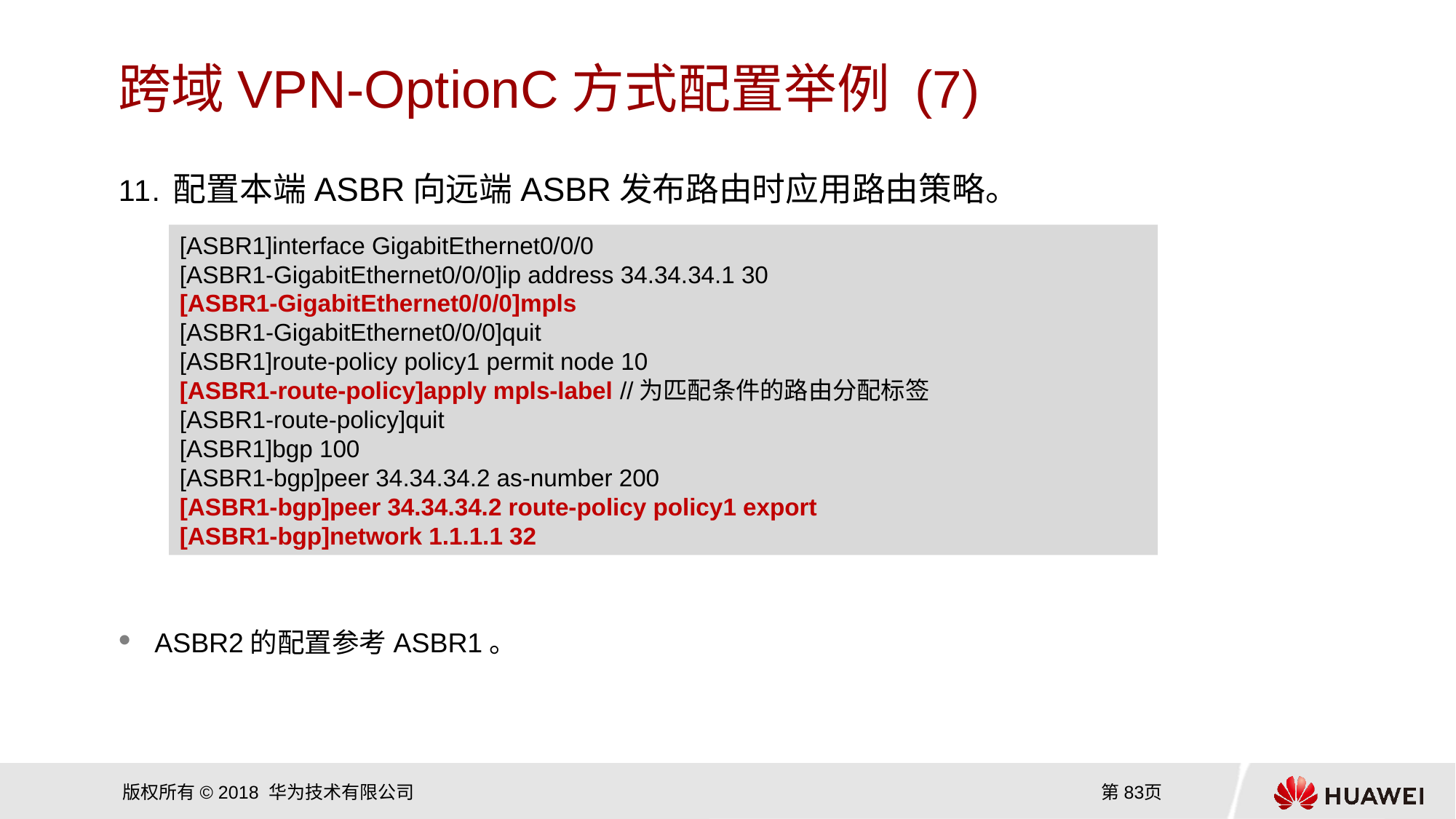

# 跨域VPN-OptionC方式配置举例 (7)
配置本端ASBR向远端ASBR发布路由时应用路由策略。

ASBR2的配置参考ASBR1。

[ASBR1]interface GigabitEthernet0/0/0
[ASBR1-GigabitEthernet0/0/0]ip address 34.34.34.1 30
[ASBR1-GigabitEthernet0/0/0]mpls
[ASBR1-GigabitEthernet0/0/0]quit
[ASBR1]route-policy policy1 permit node 10
[ASBR1-route-policy]apply mpls-label //为匹配条件的路由分配标签
[ASBR1-route-policy]quit
[ASBR1]bgp 100
[ASBR1-bgp]peer 34.34.34.2 as-number 200
[ASBR1-bgp]peer 34.34.34.2 route-policy policy1 export
[ASBR1-bgp]network 1.1.1.1 32